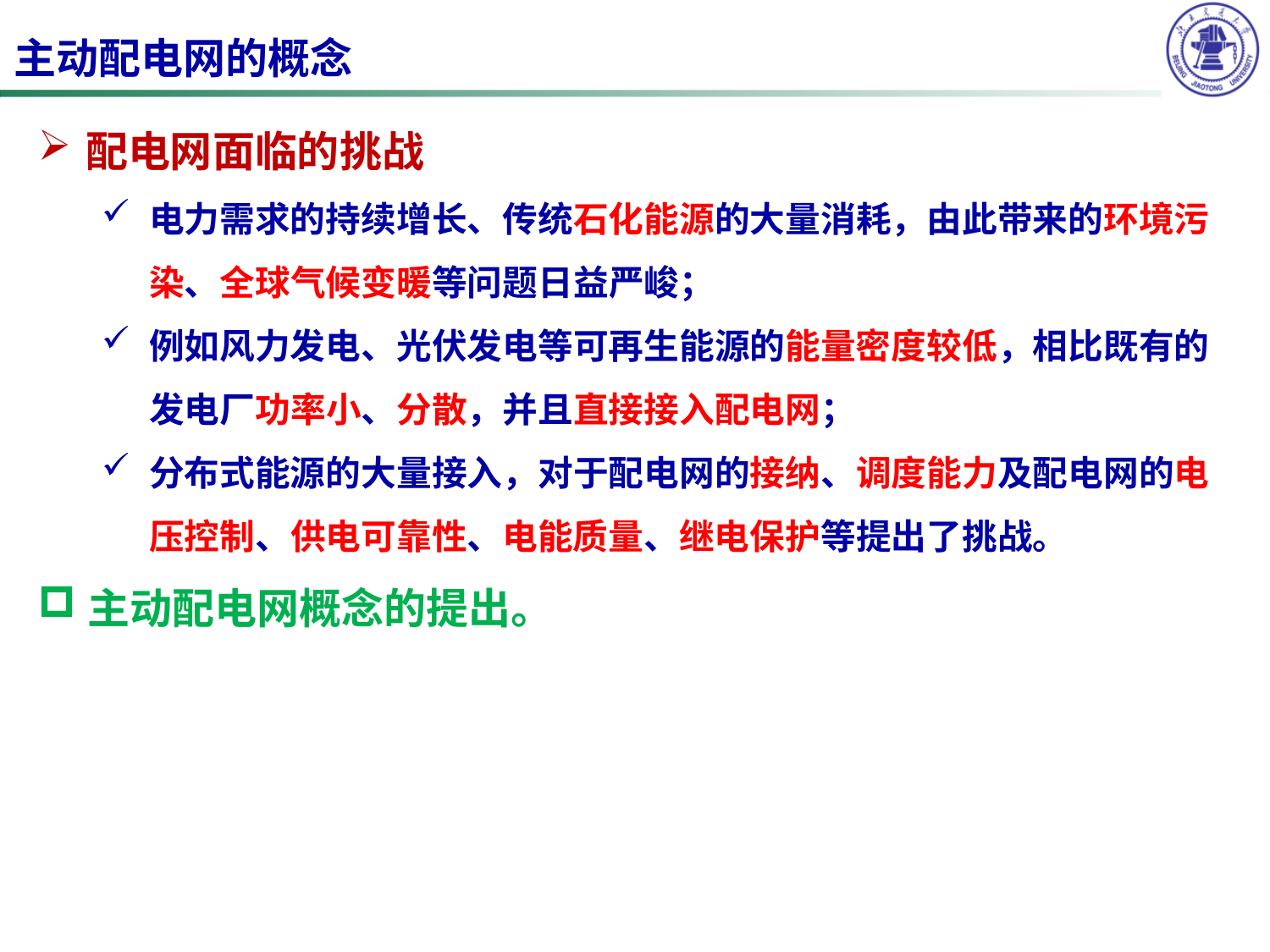

主动配电网的概念
配电网面临的挑战
电力需求的持续增长、传统石化能源的大量消耗，由此带来的环境污染、全球气候变暖等问题日益严峻；
例如风力发电、光伏发电等可再生能源的能量密度较低，相比既有的发电厂功率小、分散，并且直接接入配电网；
分布式能源的大量接入，对于配电网的接纳、调度能力及配电网的电压控制、供电可靠性、电能质量、继电保护等提出了挑战。
主动配电网概念的提出。